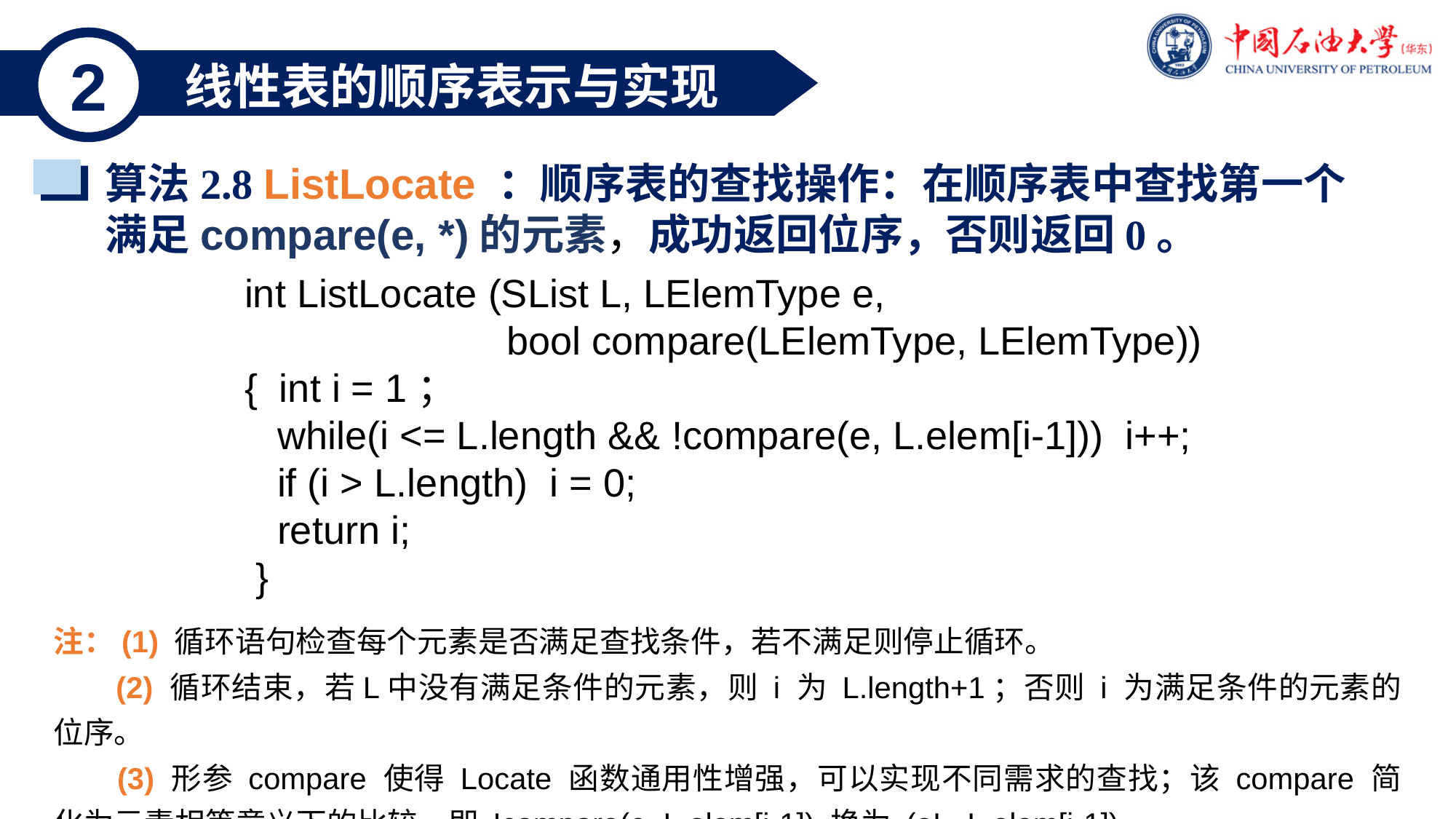

2
 线性表的顺序表示与实现
算法2.8 ListLocate ：顺序表的查找操作：在顺序表中查找第一个
满足compare(e, *)的元素，成功返回位序，否则返回0。

int ListLocate (SList L, LElemType e,
                        bool compare(LElemType, LElemType))
{  int i = 1；
   while(i <= L.length && !compare(e, L.elem[i-1]))  i++;
   if (i > L.length)  i = 0;
   return i;
 }
注：(1) 循环语句检查每个元素是否满足查找条件，若不满足则停止循环。
       (2) 循环结束，若L中没有满足条件的元素，则 i 为 L.length+1；否则 i 为满足条件的元素的位序。
       (3) 形参 compare 使得 Locate 函数通用性增强，可以实现不同需求的查找；该 compare 简化为元素相等意义下的比较，即 !compare(e, L.elem[i-1]) 换为 (e!= L.elem[i-1])。